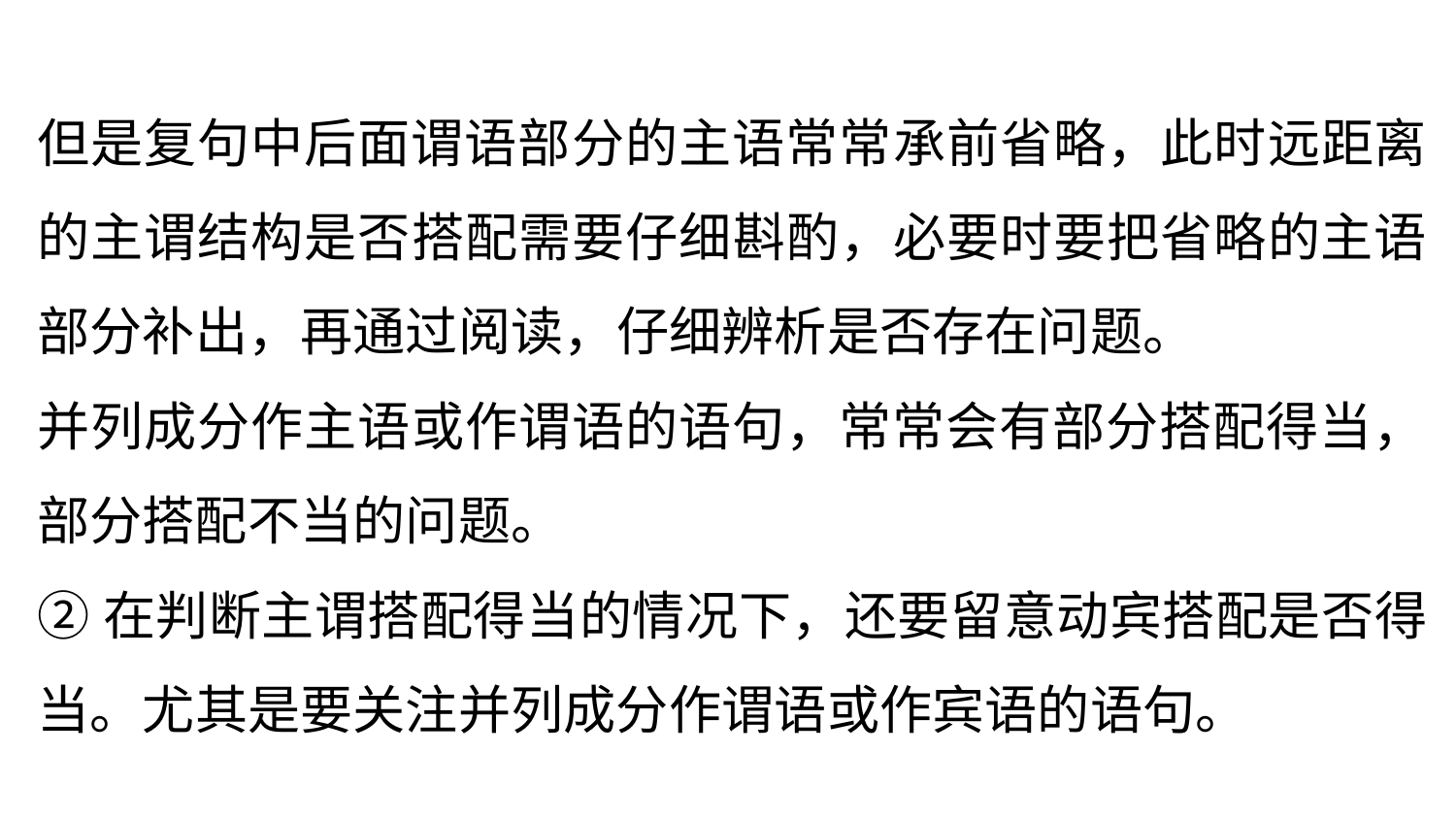

但是复句中后面谓语部分的主语常常承前省略，此时远距离的主谓结构是否搭配需要仔细斟酌，必要时要把省略的主语部分补出，再通过阅读，仔细辨析是否存在问题。
并列成分作主语或作谓语的语句，常常会有部分搭配得当，部分搭配不当的问题。
②在判断主谓搭配得当的情况下，还要留意动宾搭配是否得当。尤其是要关注并列成分作谓语或作宾语的语句。